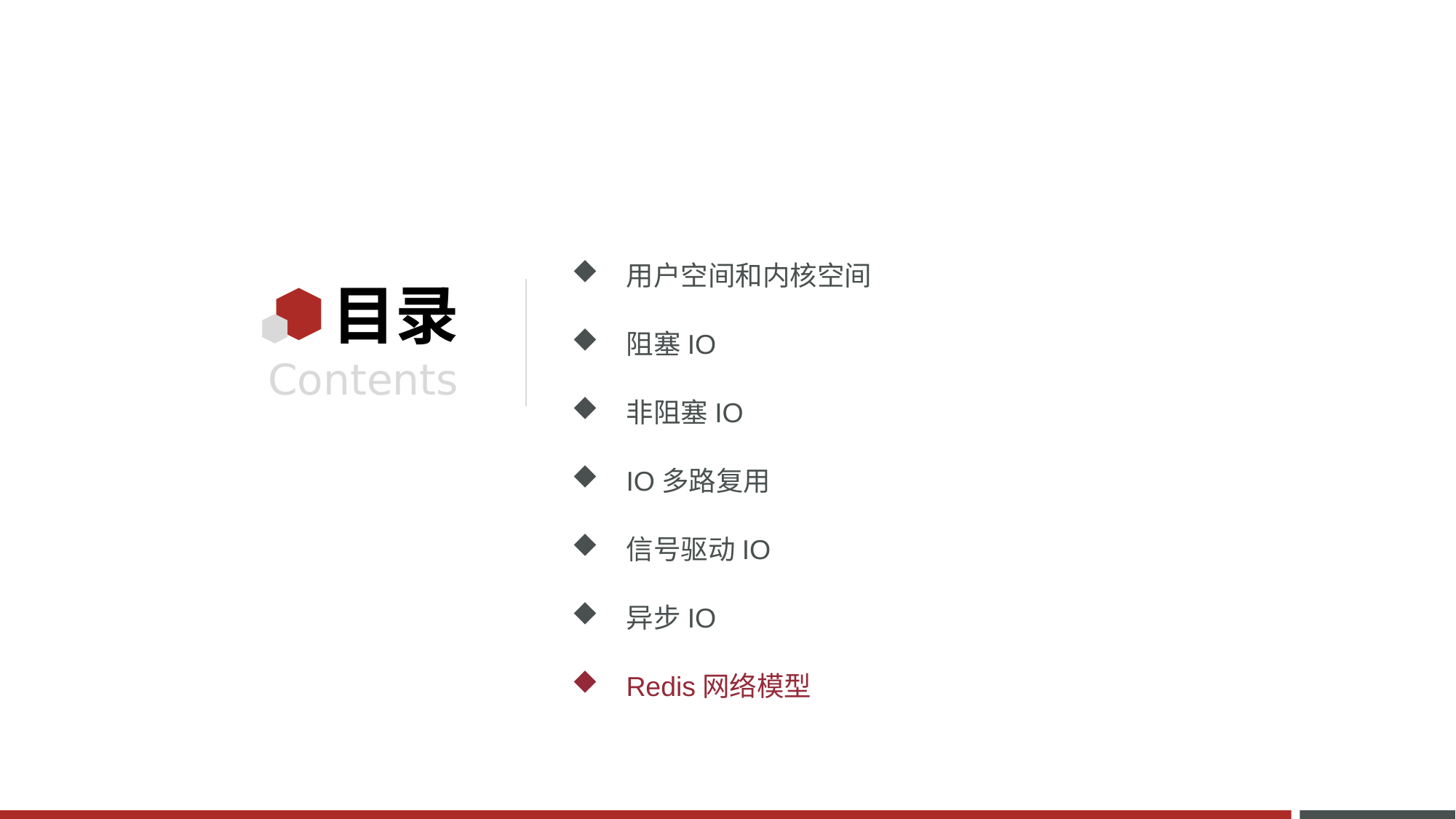

用户空间和内核空间
阻塞IO
非阻塞IO
IO多路复用
信号驱动IO
异步IO
Redis网络模型